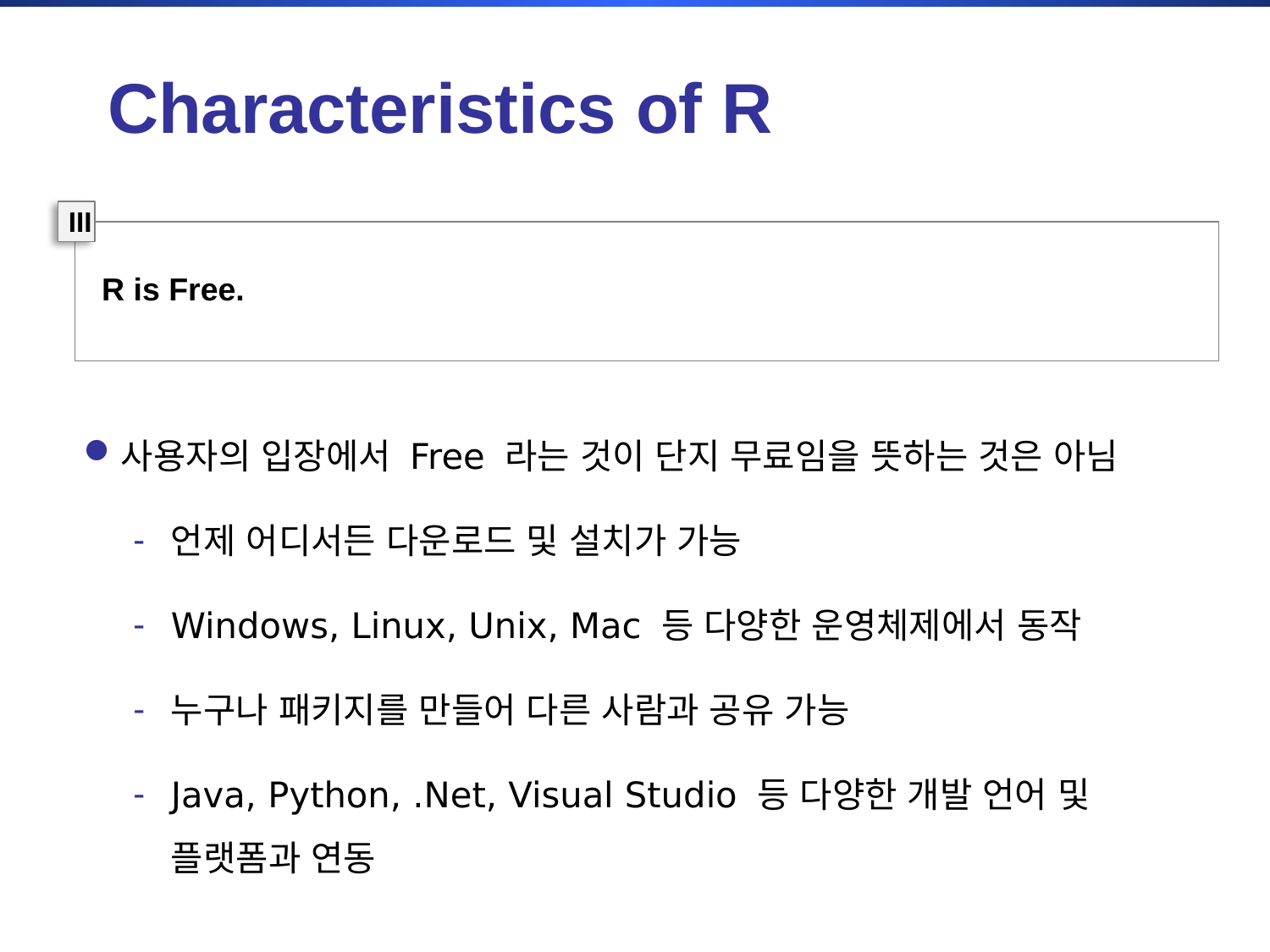

Characteristics of R
III

R is Free.
사용자의 입장에서 Free 라는 것이 단지 무료임을 뜻하는 것은 아님
언제 어디서든 다운로드 및 설치가 가능
Windows, Linux, Unix, Mac 등 다양한 운영체제에서 동작
누구나 패키지를 만들어 다른 사람과 공유 가능
Java, Python, .Net, Visual Studio 등 다양한 개발 언어 및 플랫폼과 연동